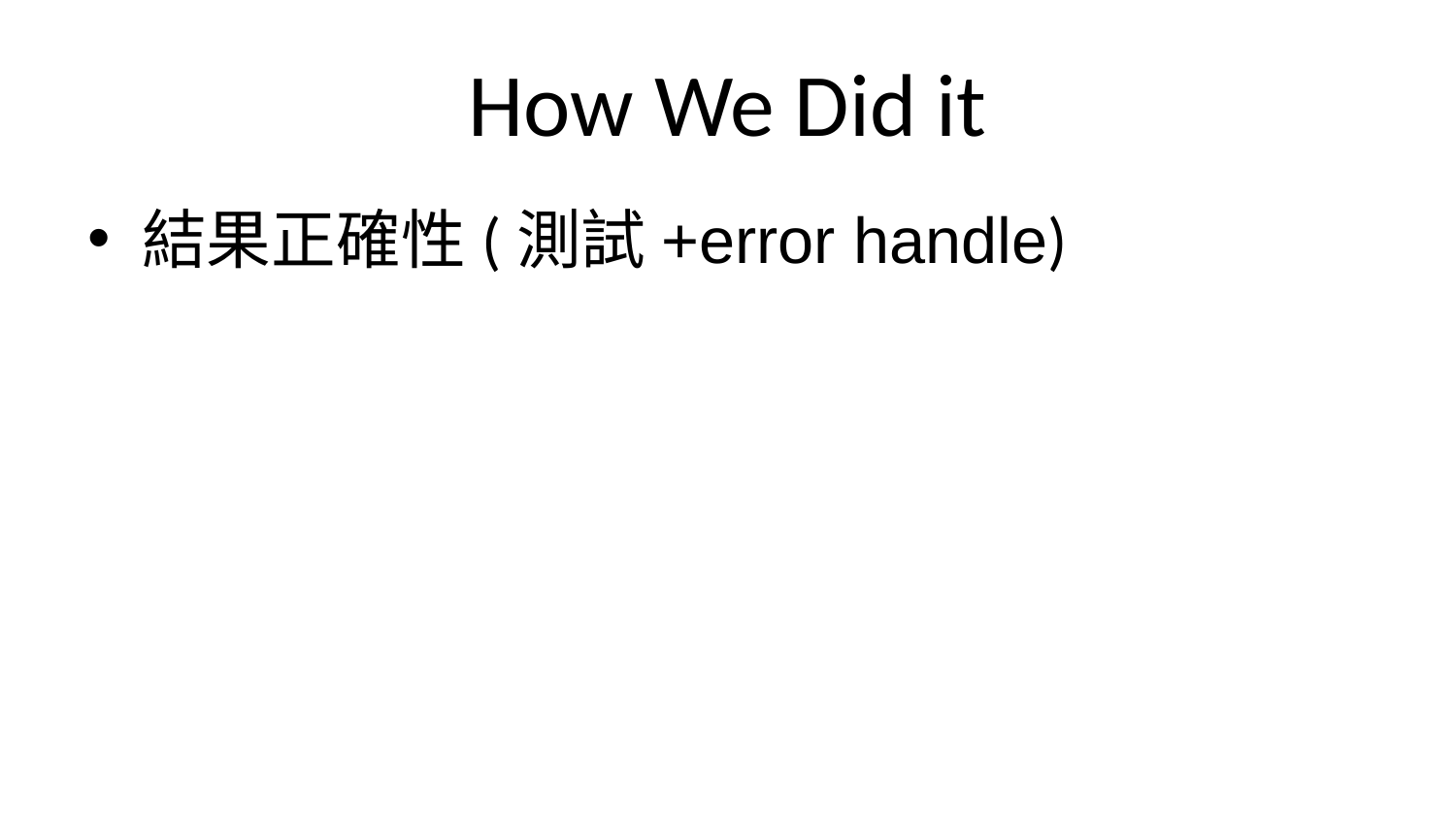

# How We Did it
結果正確性(測試+error handle)